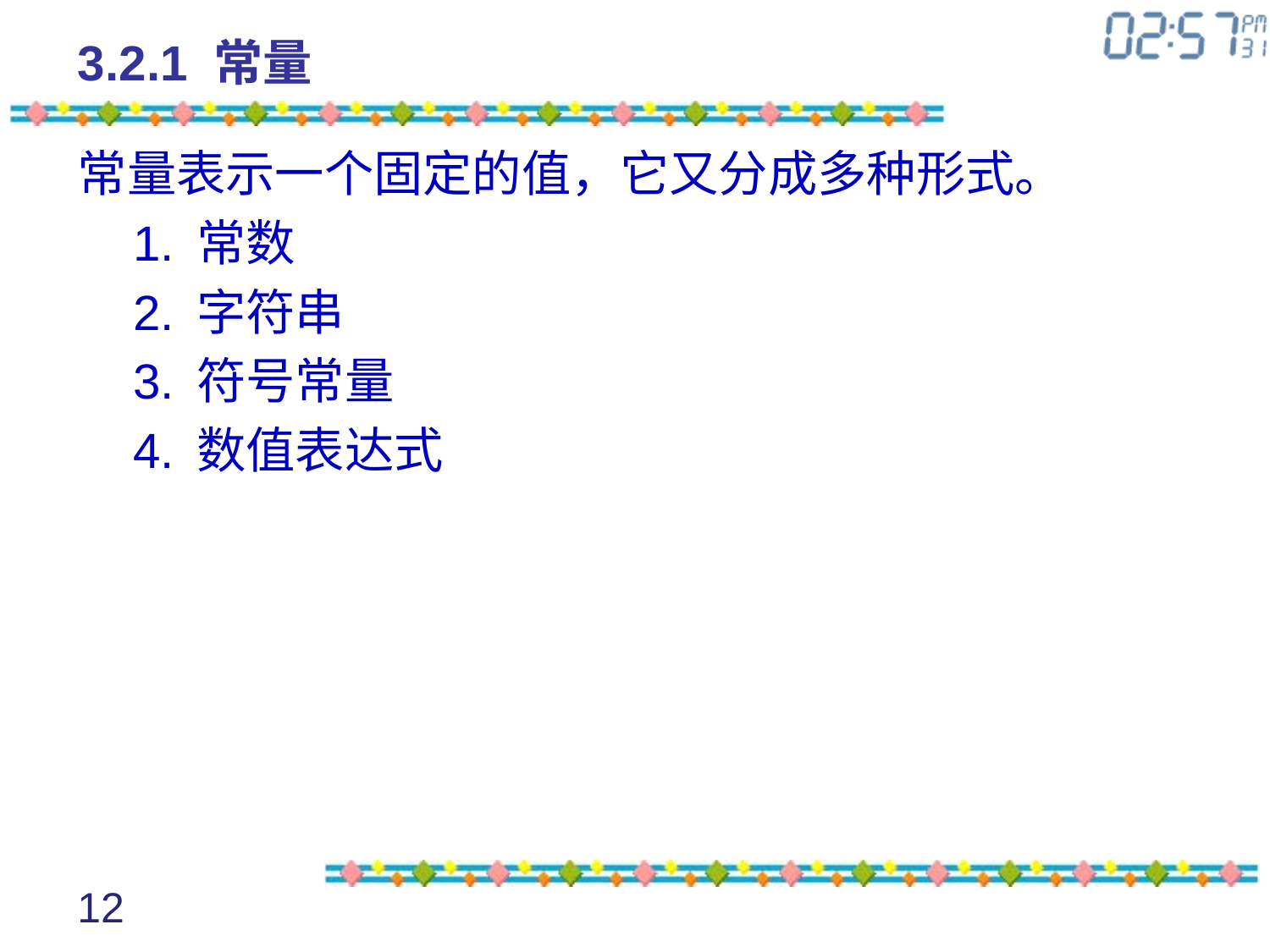

# 3.2.1 常量
常量表示一个固定的值，它又分成多种形式。
常数
字符串
符号常量
数值表达式